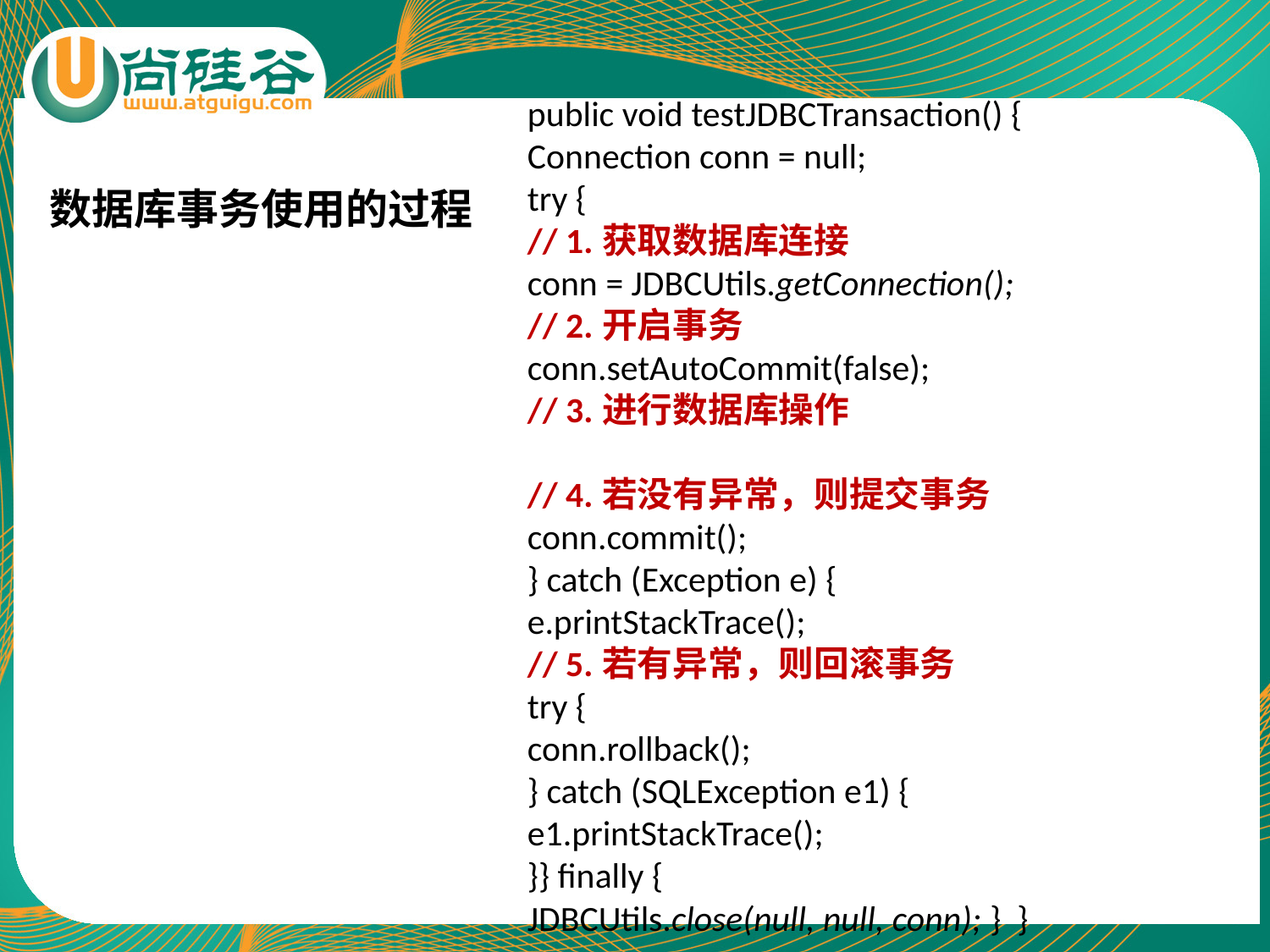

public void testJDBCTransaction() {
Connection conn = null;
try {
// 1.获取数据库连接
conn = JDBCUtils.getConnection();
// 2.开启事务
conn.setAutoCommit(false);
// 3.进行数据库操作

// 4.若没有异常，则提交事务
conn.commit();
} catch (Exception e) {
e.printStackTrace();
// 5.若有异常，则回滚事务
try {
conn.rollback();
} catch (SQLException e1) {
e1.printStackTrace();
}} finally {
JDBCUtils.close(null, null, conn); }  }
数据库事务使用的过程